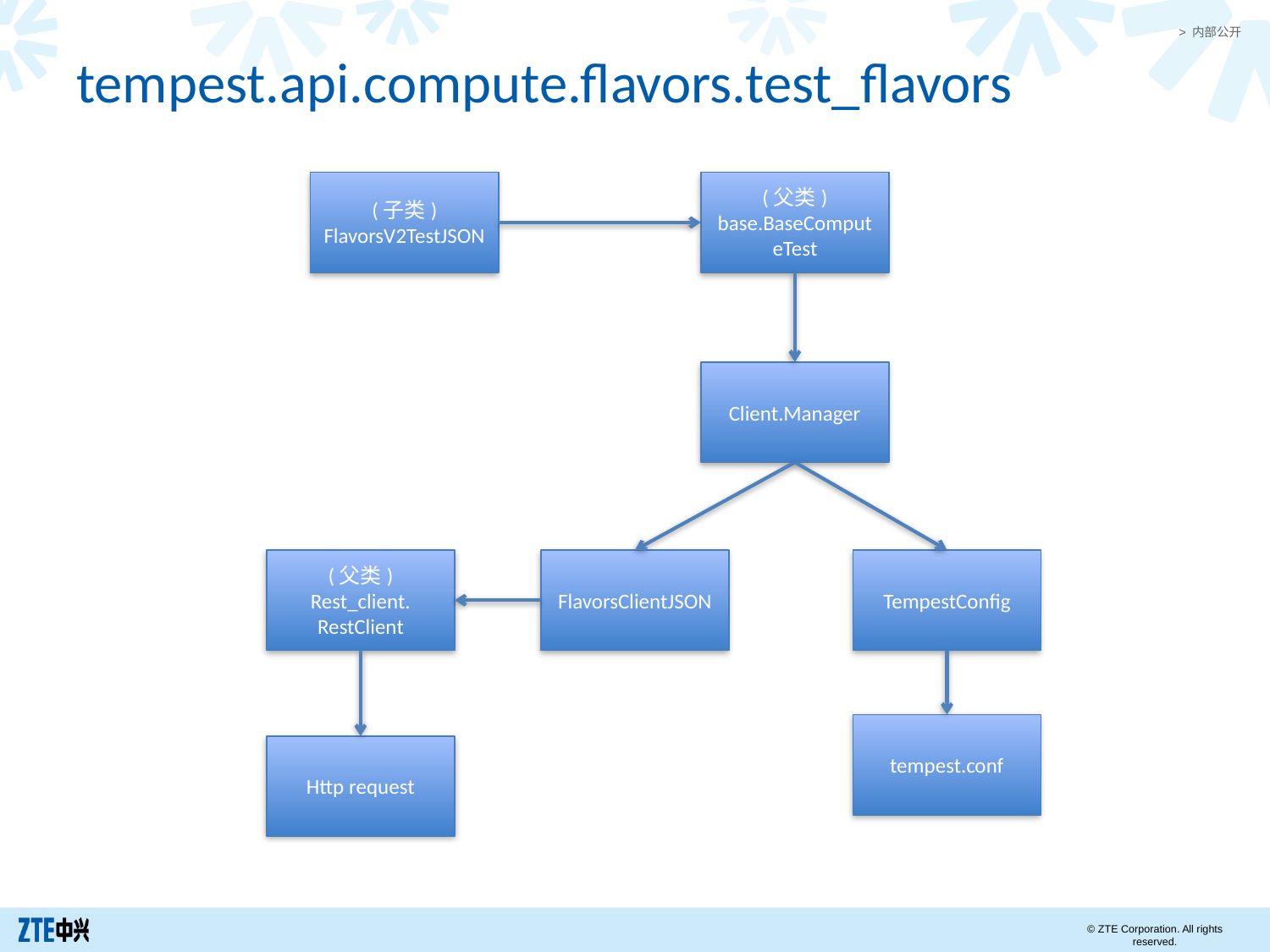

# tempest.api.compute.flavors.test_flavors
(子类)
FlavorsV2TestJSON
(父类)
base.BaseComputeTest
Client.Manager
(父类)
Rest_client.
RestClient
FlavorsClientJSON
TempestConfig
tempest.conf
Http request